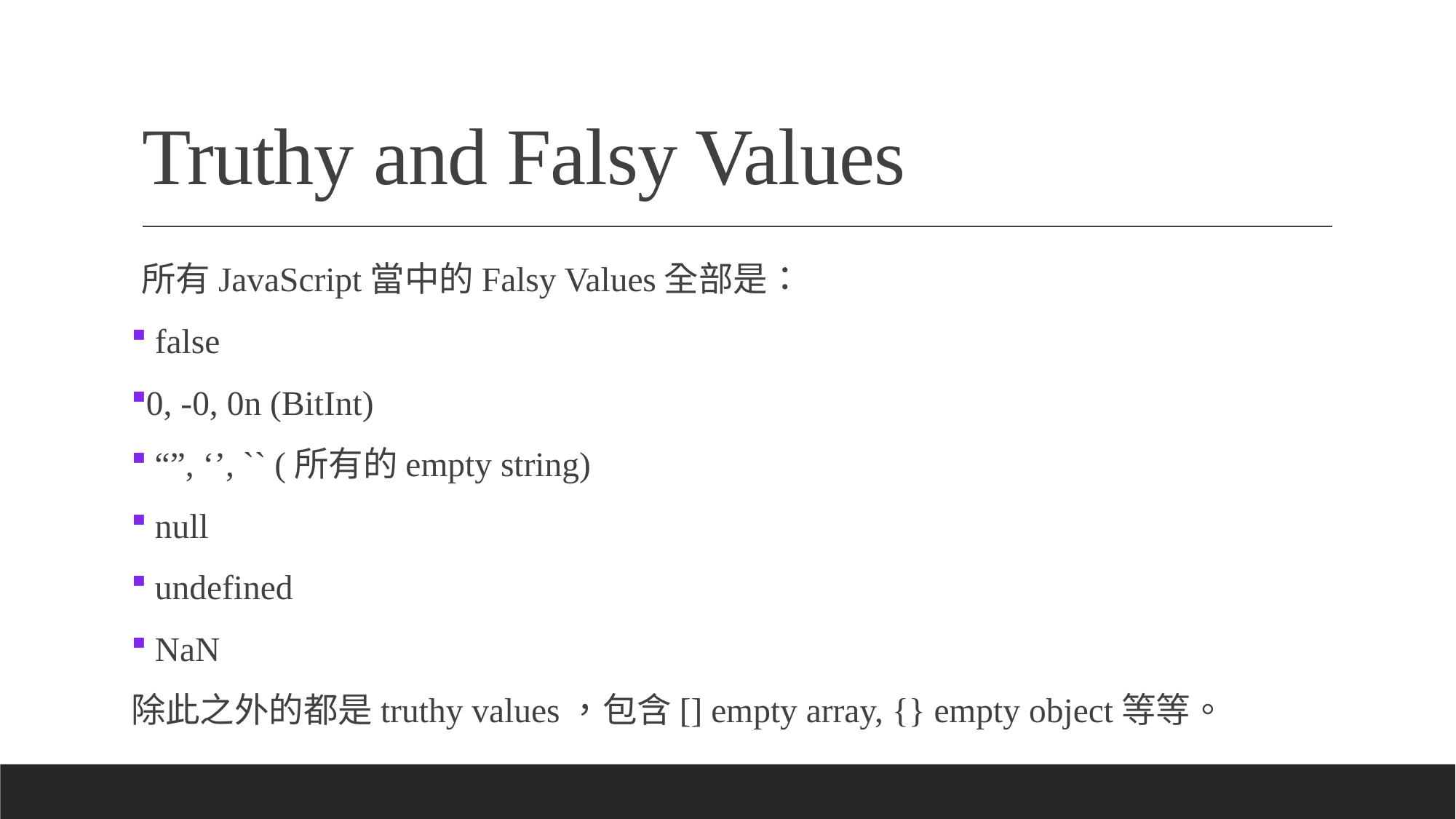

# Truthy and Falsy Values
所有JavaScript當中的Falsy Values全部是：
 false
0, -0, 0n (BitInt)
 “”, ‘’, `` (所有的empty string)
 null
 undefined
 NaN
除此之外的都是truthy values，包含[] empty array, {} empty object等等。